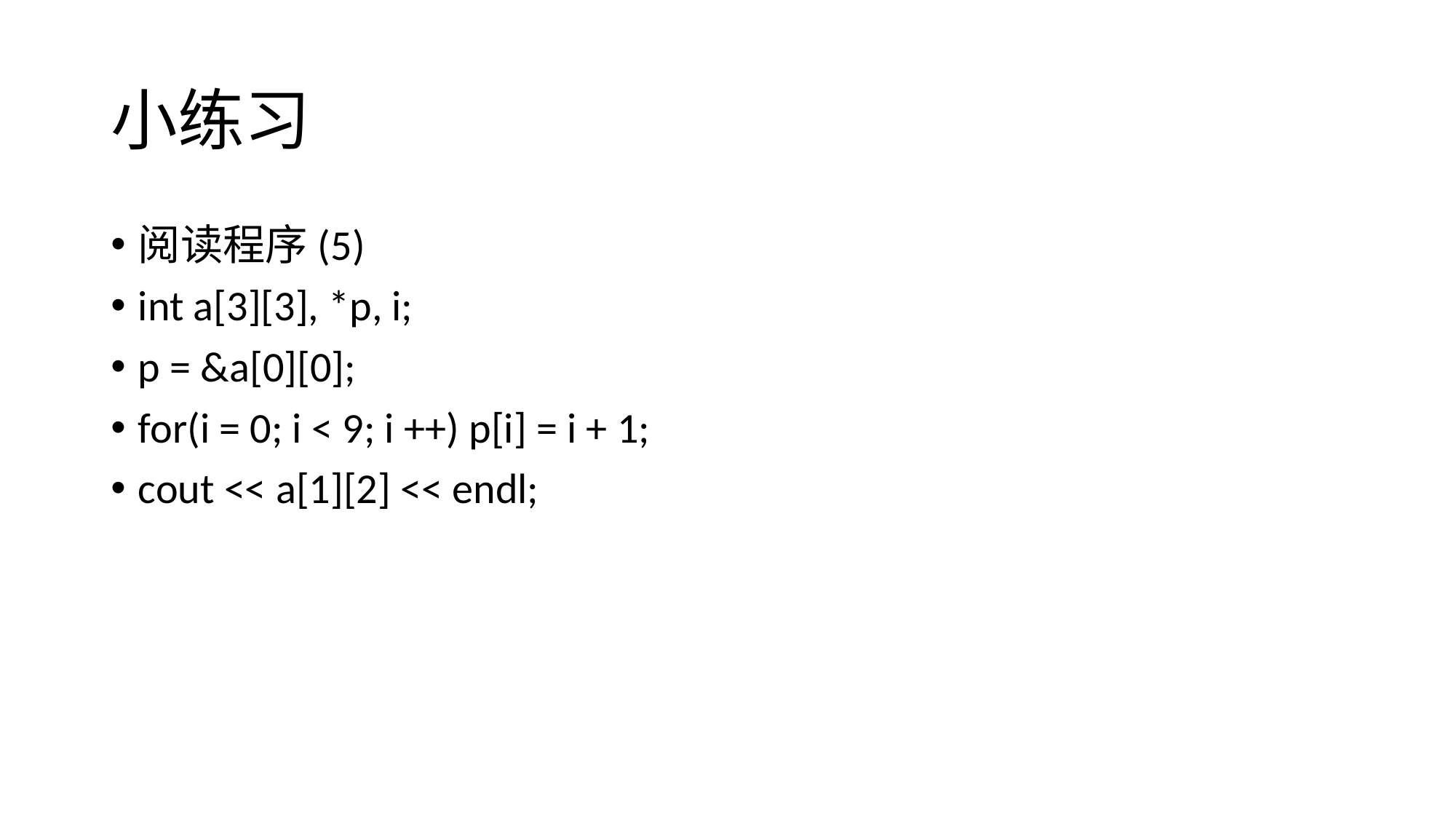

# 小练习
阅读程序(5)
int a[3][3], *p, i;
p = &a[0][0];
for(i = 0; i < 9; i ++) p[i] = i + 1;
cout << a[1][2] << endl;